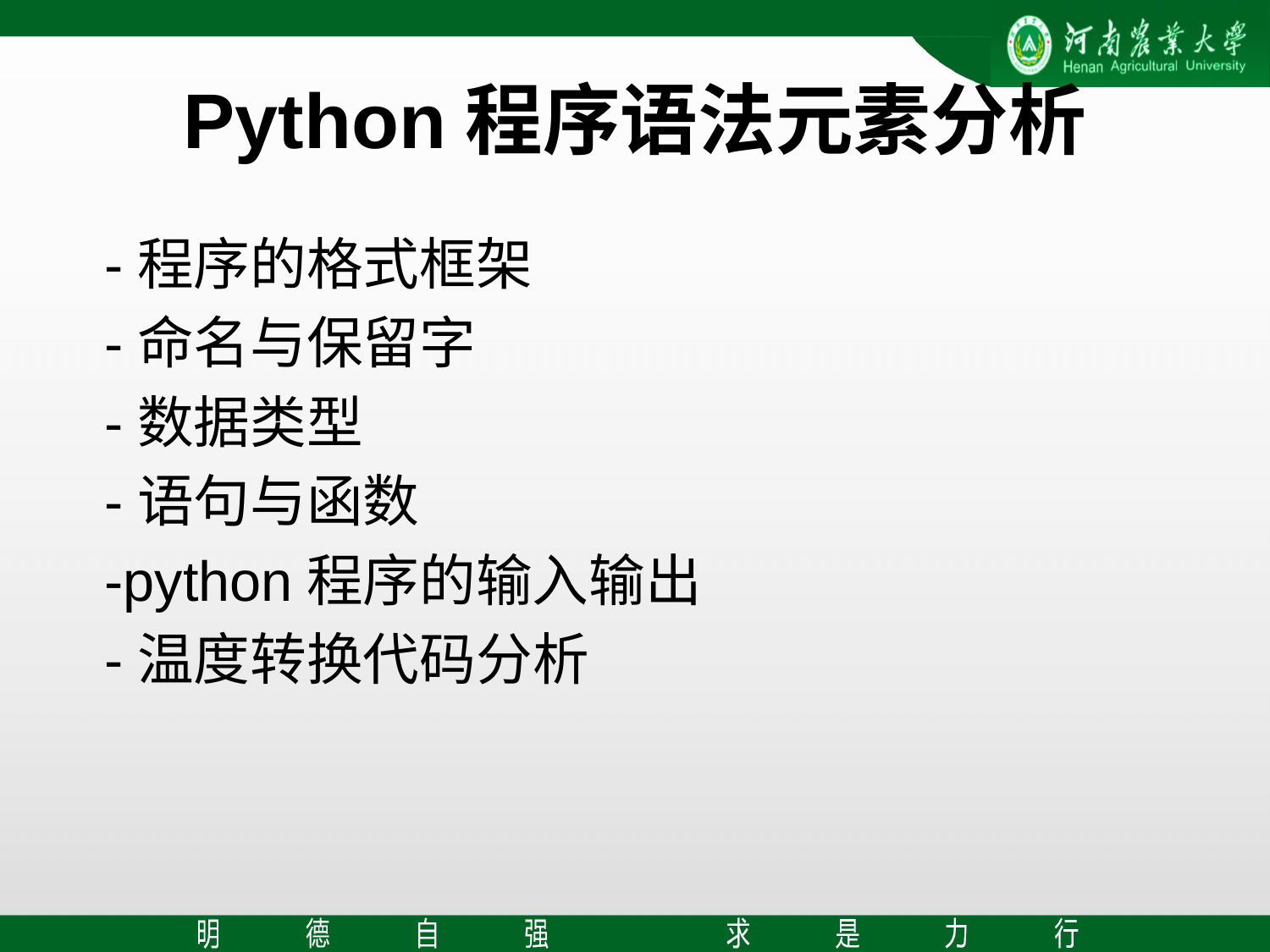

# Python程序语法元素分析
-程序的格式框架
-命名与保留字
-数据类型
-语句与函数
-python程序的输入输出
-温度转换代码分析